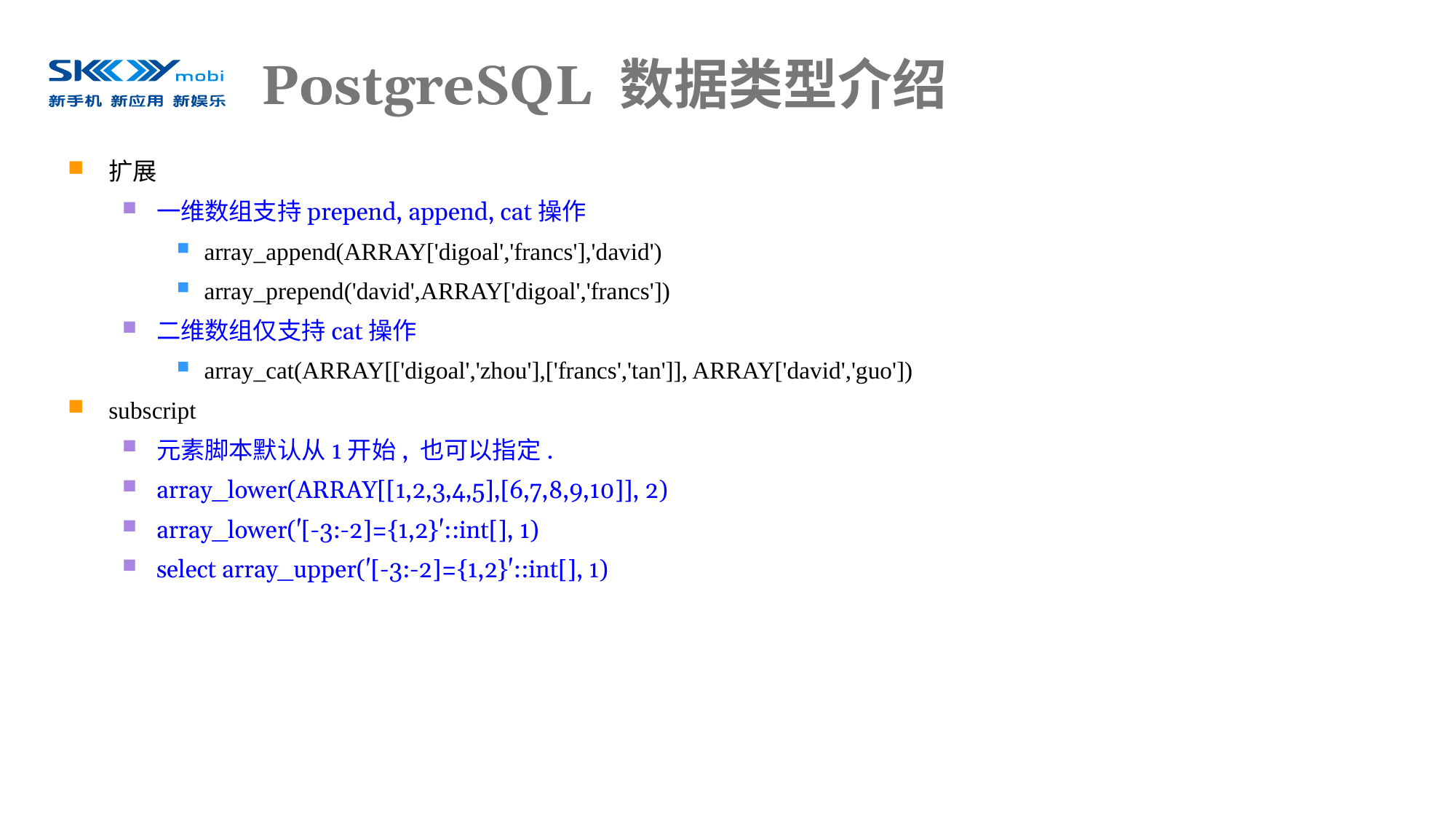

# PostgreSQL 数据类型介绍
扩展
一维数组支持prepend, append, cat操作
array_append(ARRAY['digoal','francs'],'david')
array_prepend('david',ARRAY['digoal','francs'])
二维数组仅支持cat操作
array_cat(ARRAY[['digoal','zhou'],['francs','tan']], ARRAY['david','guo'])
subscript
元素脚本默认从1开始, 也可以指定.
array_lower(ARRAY[[1,2,3,4,5],[6,7,8,9,10]], 2)
array_lower('[-3:-2]={1,2}'::int[], 1)
select array_upper('[-3:-2]={1,2}'::int[], 1)